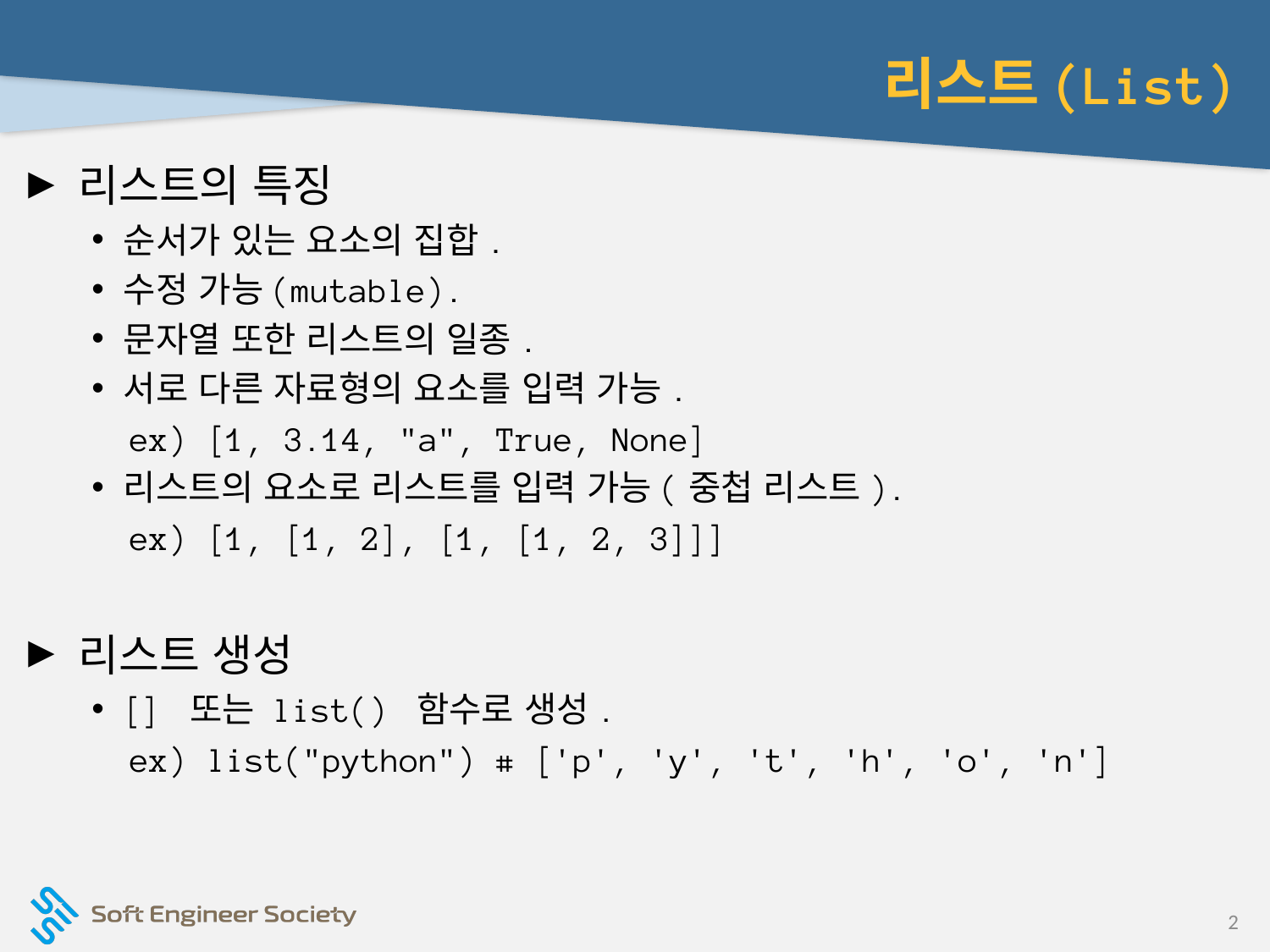

# 리스트(List)
리스트의 특징
순서가 있는 요소의 집합.
수정 가능(mutable).
문자열 또한 리스트의 일종.
서로 다른 자료형의 요소를 입력 가능.
  ex) [1, 3.14, "a", True, None]
리스트의 요소로 리스트를 입력 가능(중첩 리스트).
  ex) [1, [1, 2], [1, [1, 2, 3]]]

리스트 생성
[] 또는 list() 함수로 생성.
  ex) list("python") # ['p', 'y', 't', 'h', 'o', 'n']
2